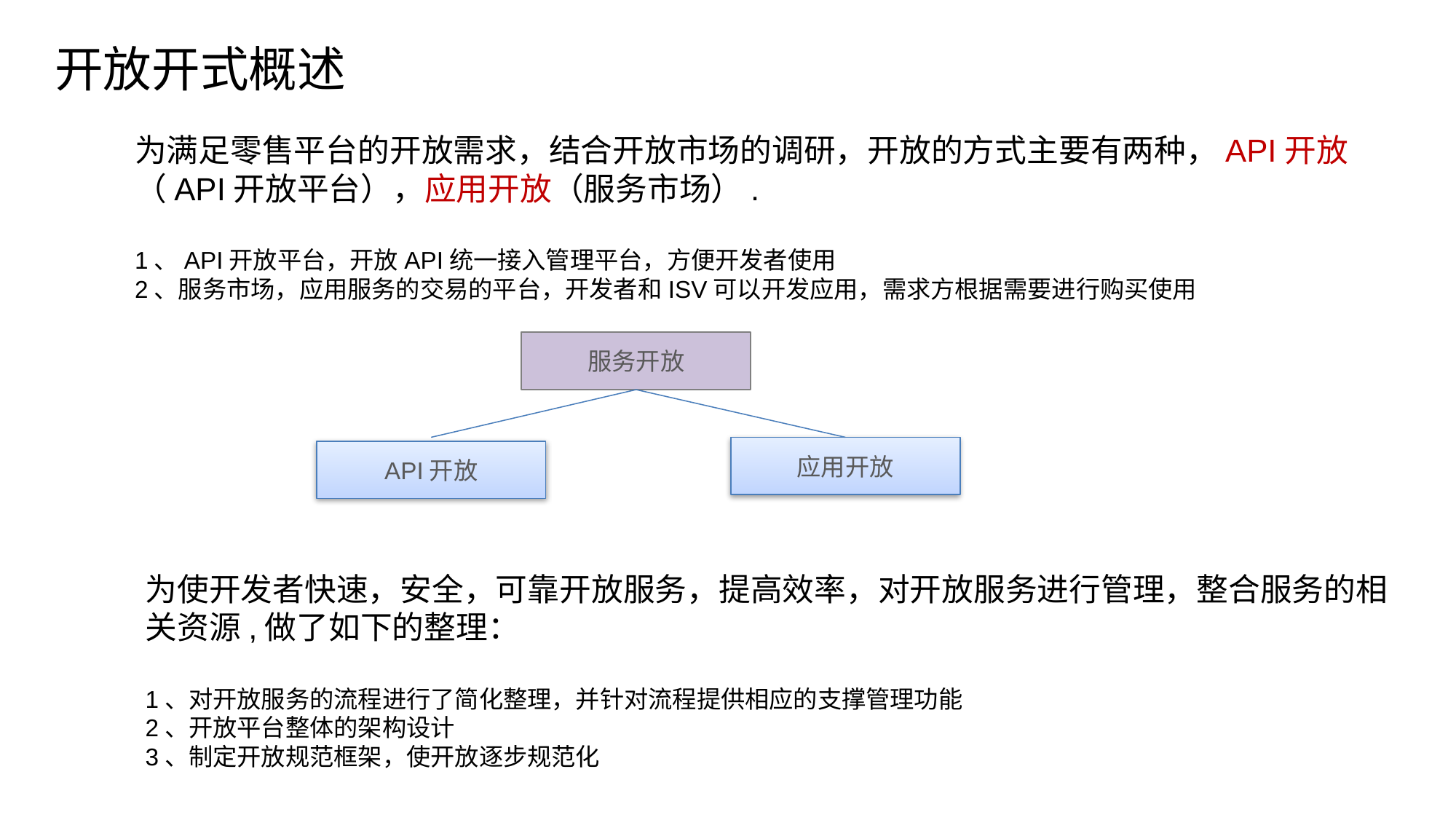

开放开式概述
为满足零售平台的开放需求，结合开放市场的调研，开放的方式主要有两种，API开放（API开放平台），应用开放（服务市场）.

1、API开放平台，开放API统一接入管理平台，方便开发者使用
2、服务市场，应用服务的交易的平台，开发者和ISV可以开发应用，需求方根据需要进行购买使用

服务开放
应用开放
API开放
为使开发者快速，安全，可靠开放服务，提高效率，对开放服务进行管理，整合服务的相关资源,做了如下的整理：

1、对开放服务的流程进行了简化整理，并针对流程提供相应的支撑管理功能
2、开放平台整体的架构设计
3、制定开放规范框架，使开放逐步规范化